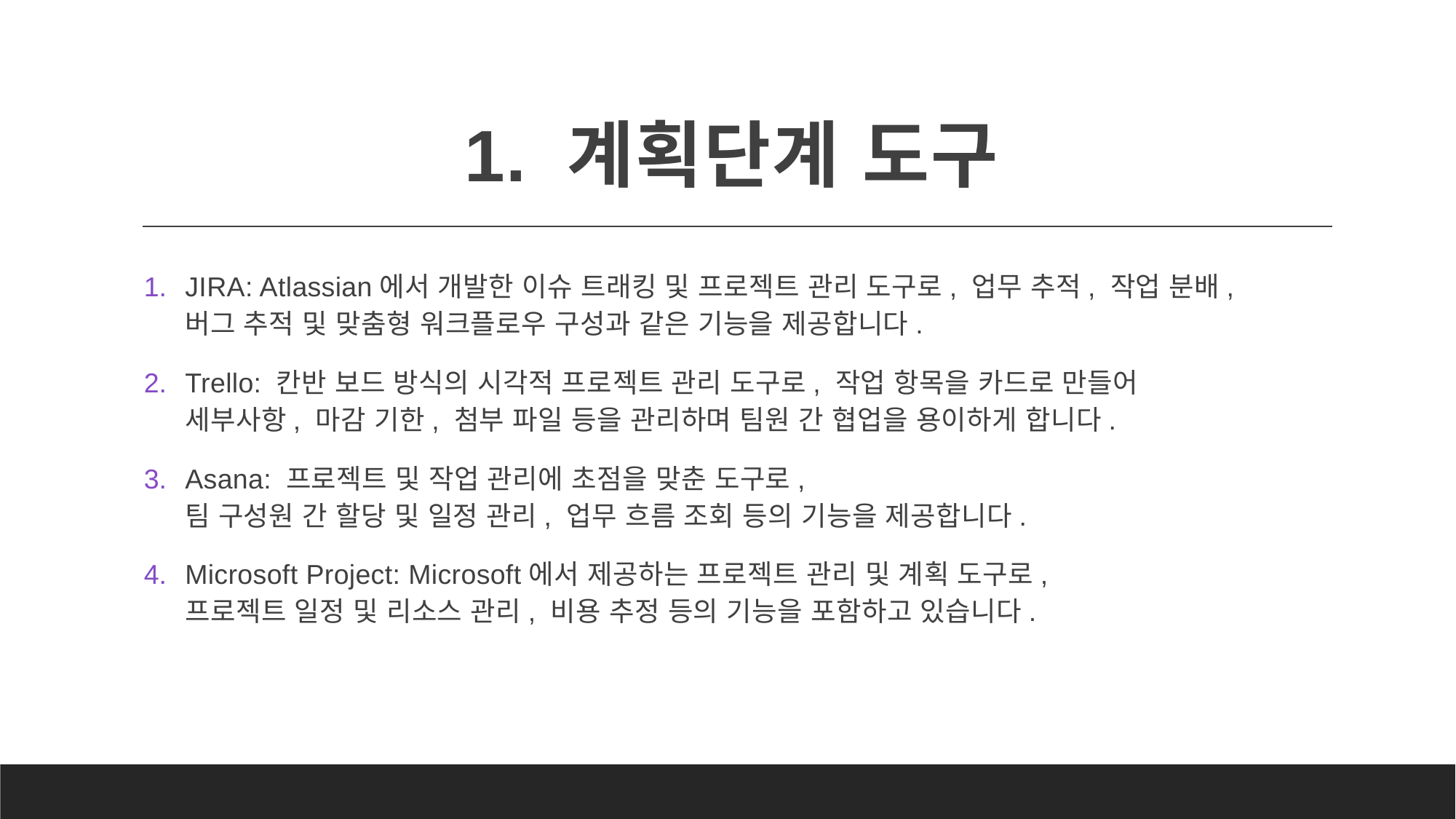

# 1. 계획단계 도구
JIRA: Atlassian에서 개발한 이슈 트래킹 및 프로젝트 관리 도구로, 업무 추적, 작업 분배,
버그 추적 및 맞춤형 워크플로우 구성과 같은 기능을 제공합니다.
Trello: 칸반 보드 방식의 시각적 프로젝트 관리 도구로, 작업 항목을 카드로 만들어
세부사항, 마감 기한, 첨부 파일 등을 관리하며 팀원 간 협업을 용이하게 합니다.
Asana: 프로젝트 및 작업 관리에 초점을 맞춘 도구로,
팀 구성원 간 할당 및 일정 관리, 업무 흐름 조회 등의 기능을 제공합니다.
Microsoft Project: Microsoft에서 제공하는 프로젝트 관리 및 계획 도구로,
프로젝트 일정 및 리소스 관리, 비용 추정 등의 기능을 포함하고 있습니다.